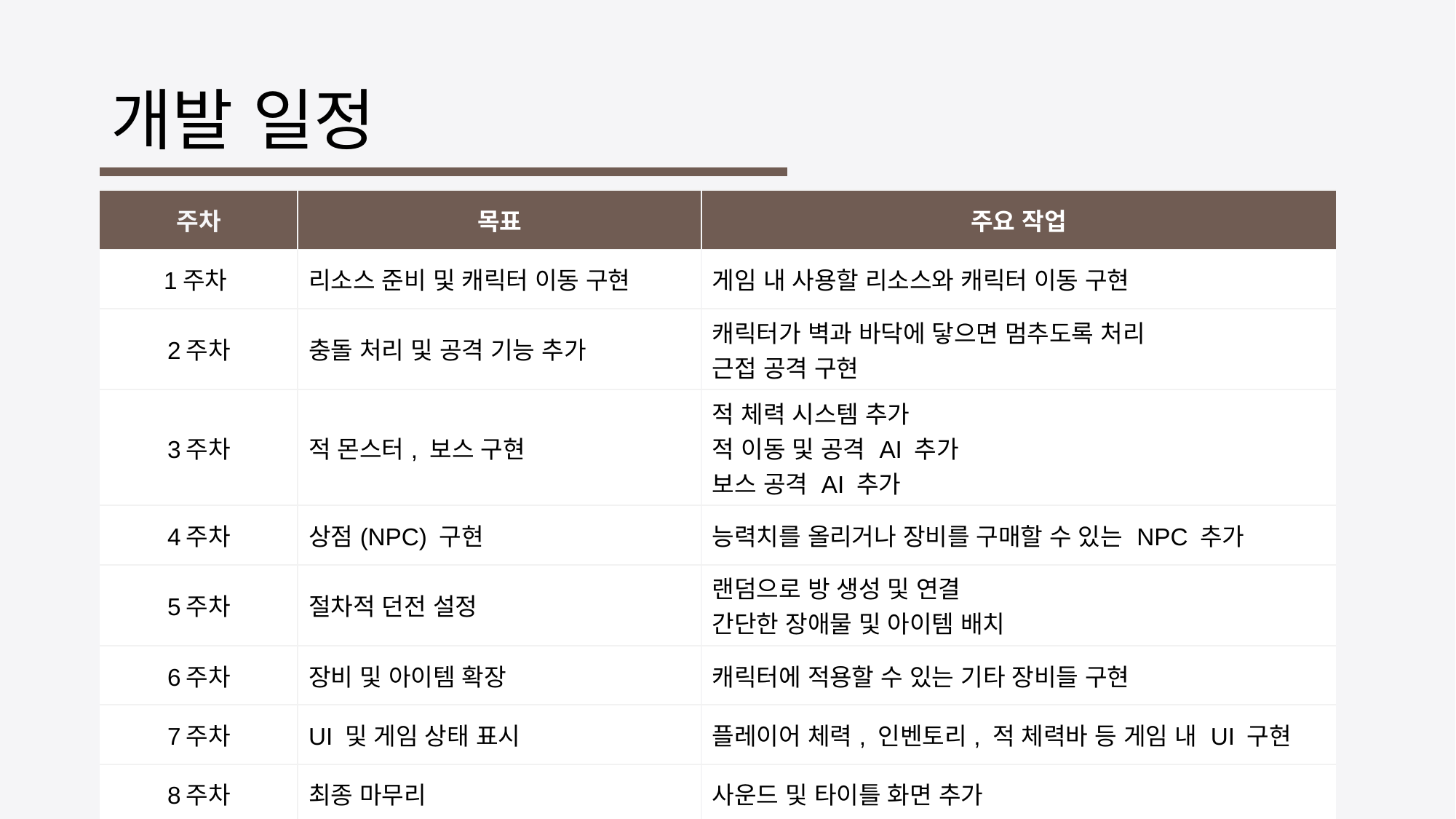

# 개발 일정
| 주차 | 목표 | 주요 작업 |
| --- | --- | --- |
| 1주차 | 리소스 준비 및 캐릭터 이동 구현 | 게임 내 사용할 리소스와 캐릭터 이동 구현 |
| 2주차 | 충돌 처리 및 공격 기능 추가 | 캐릭터가 벽과 바닥에 닿으면 멈추도록 처리 근접 공격 구현 |
| 3주차 | 적 몬스터, 보스 구현 | 적 체력 시스템 추가 적 이동 및 공격 AI 추가 보스 공격 AI 추가 |
| 4주차 | 상점(NPC) 구현 | 능력치를 올리거나 장비를 구매할 수 있는 NPC 추가 |
| 5주차 | 절차적 던전 설정 | 랜덤으로 방 생성 및 연결 간단한 장애물 및 아이템 배치 |
| 6주차 | 장비 및 아이템 확장 | 캐릭터에 적용할 수 있는 기타 장비들 구현 |
| 7주차 | UI 및 게임 상태 표시 | 플레이어 체력, 인벤토리, 적 체력바 등 게임 내 UI 구현 |
| 8주차 | 최종 마무리 | 사운드 및 타이틀 화면 추가 |